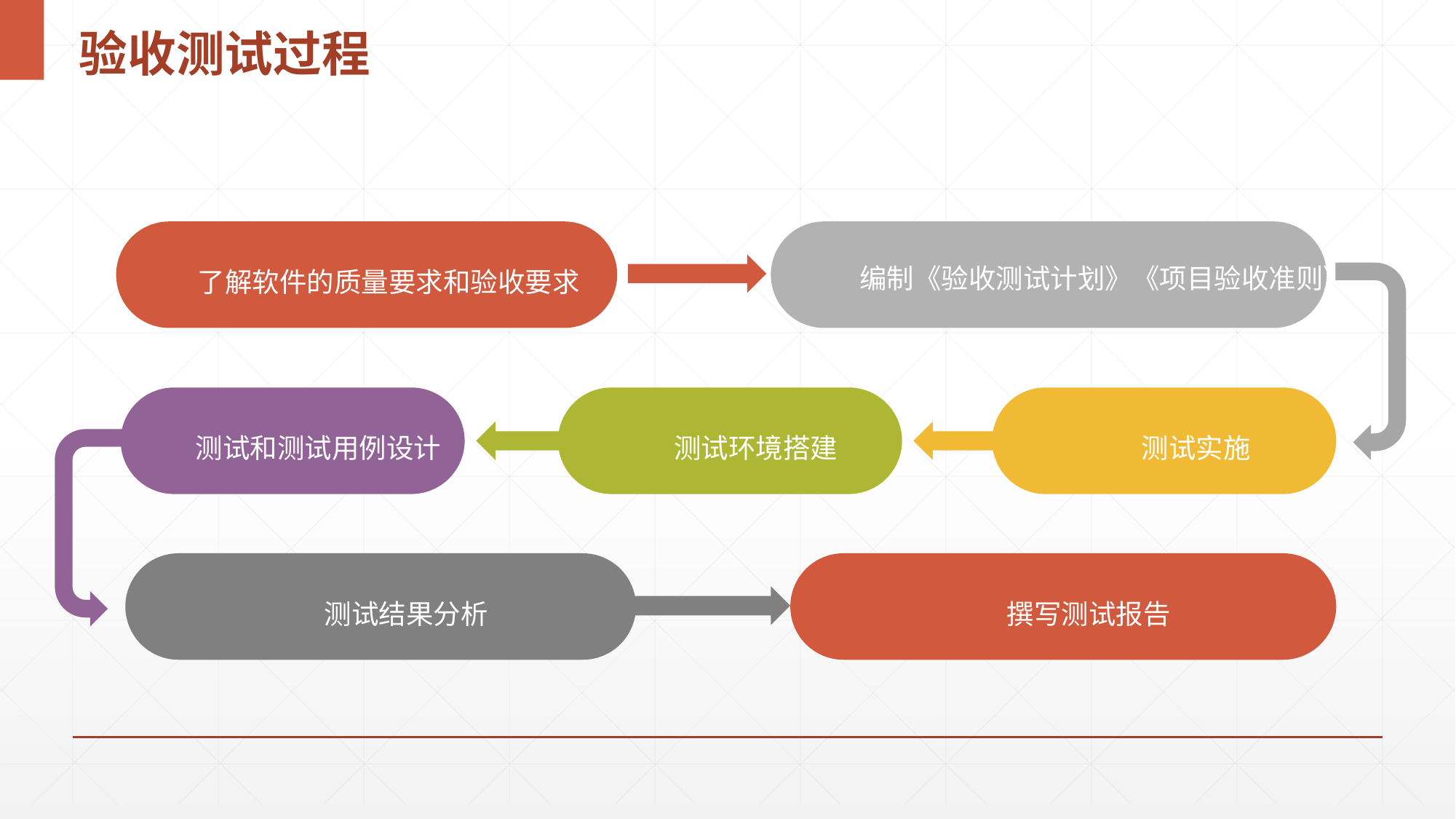

# 验收测试过程
了解软件的质量要求和验收要求
编制《验收测试计划》《项目验收准则》

测试环境搭建
 测试实施
测试和测试用例设计

测试结果分析
撰写测试报告